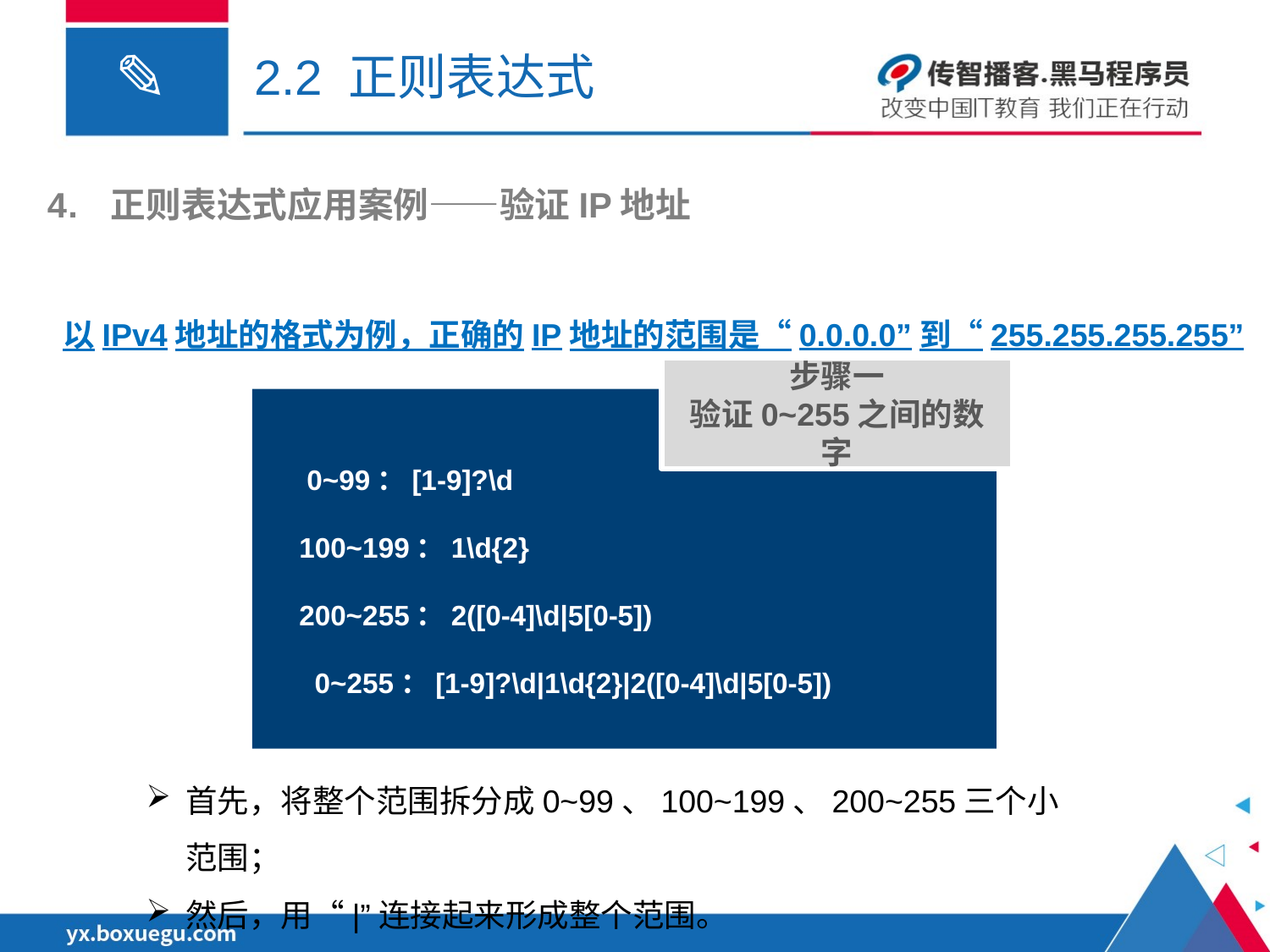

# 2.2 正则表达式
正则表达式应用案例——验证IP地址
以IPv4地址的格式为例，正确的IP地址的范围是“0.0.0.0”到“255.255.255.255”
步骤一
验证0~255之间的数字

 0~99：[1-9]?\d
100~199：1\d{2}
200~255：2([0-4]\d|5[0-5])
  0~255：[1-9]?\d|1\d{2}|2([0-4]\d|5[0-5])
首先，将整个范围拆分成0~99、100~199、200~255三个小范围；
然后，用“|”连接起来形成整个范围。